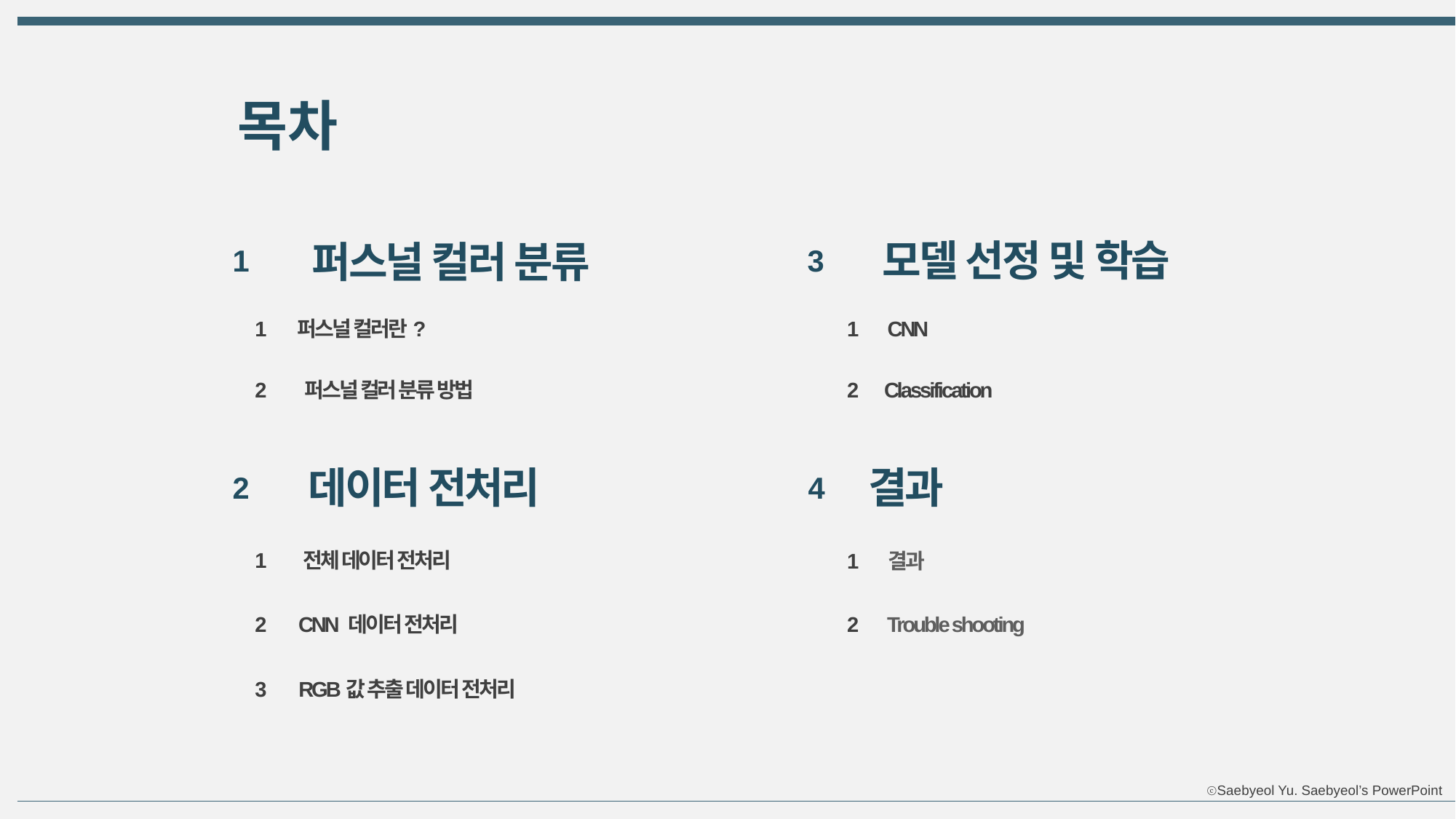

목차
모델 선정 및 학습
3
퍼스널 컬러 분류
1
1
퍼스널 컬러란?
1
CNN
2
퍼스널 컬러 분류 방법
2
Classification
데이터 전처리
2
결과
4
1
전체 데이터 전처리
1
결과
2
Trouble shooting
2
CNN 데이터 전처리
3
RGB값 추출 데이터 전처리